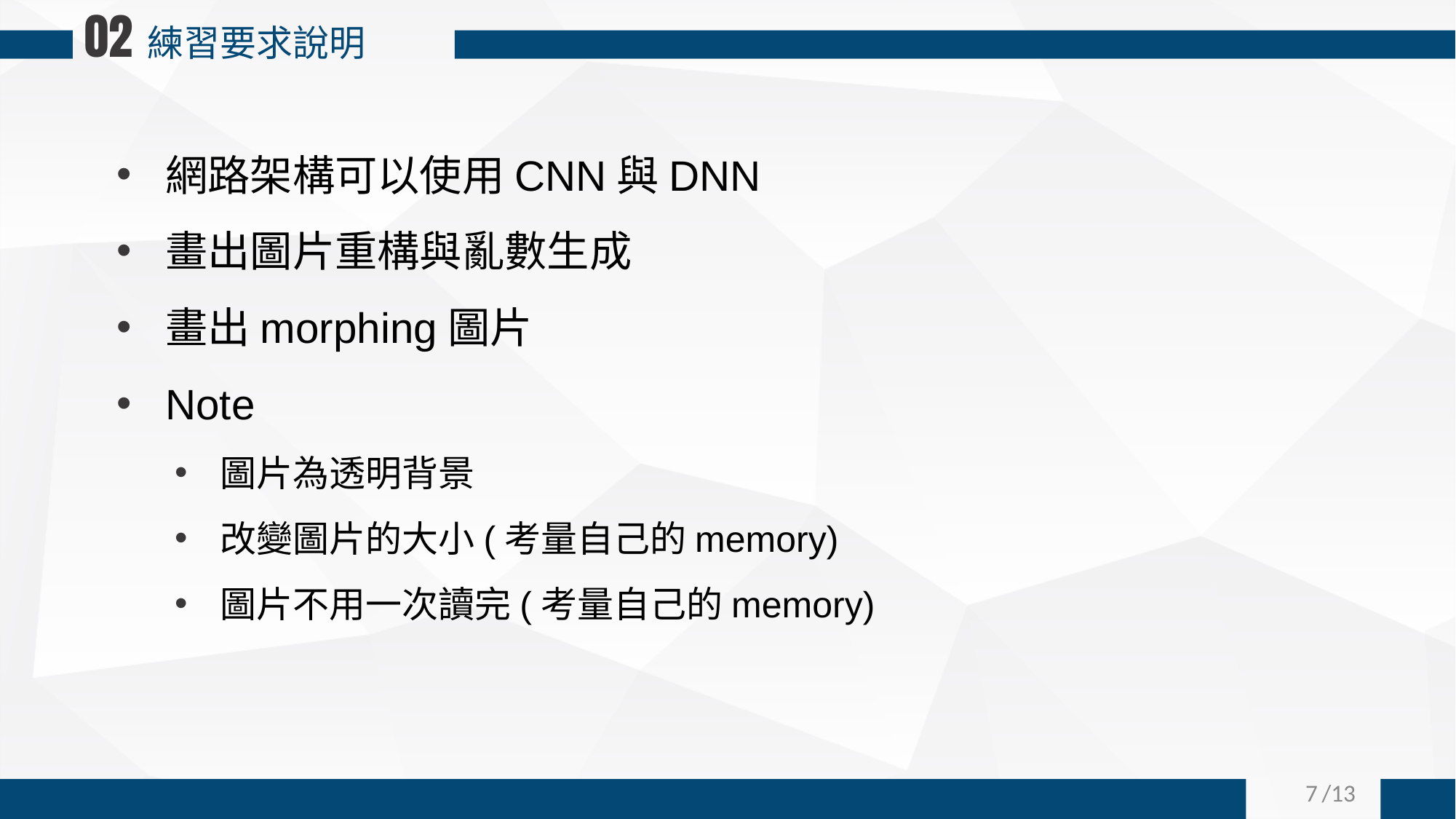

# 練習要求說明
02
網路架構可以使用CNN與DNN
畫出圖片重構與亂數生成
畫出morphing圖片
Note
圖片為透明背景
改變圖片的大小(考量自己的memory)
圖片不用一次讀完(考量自己的memory)
7
/13